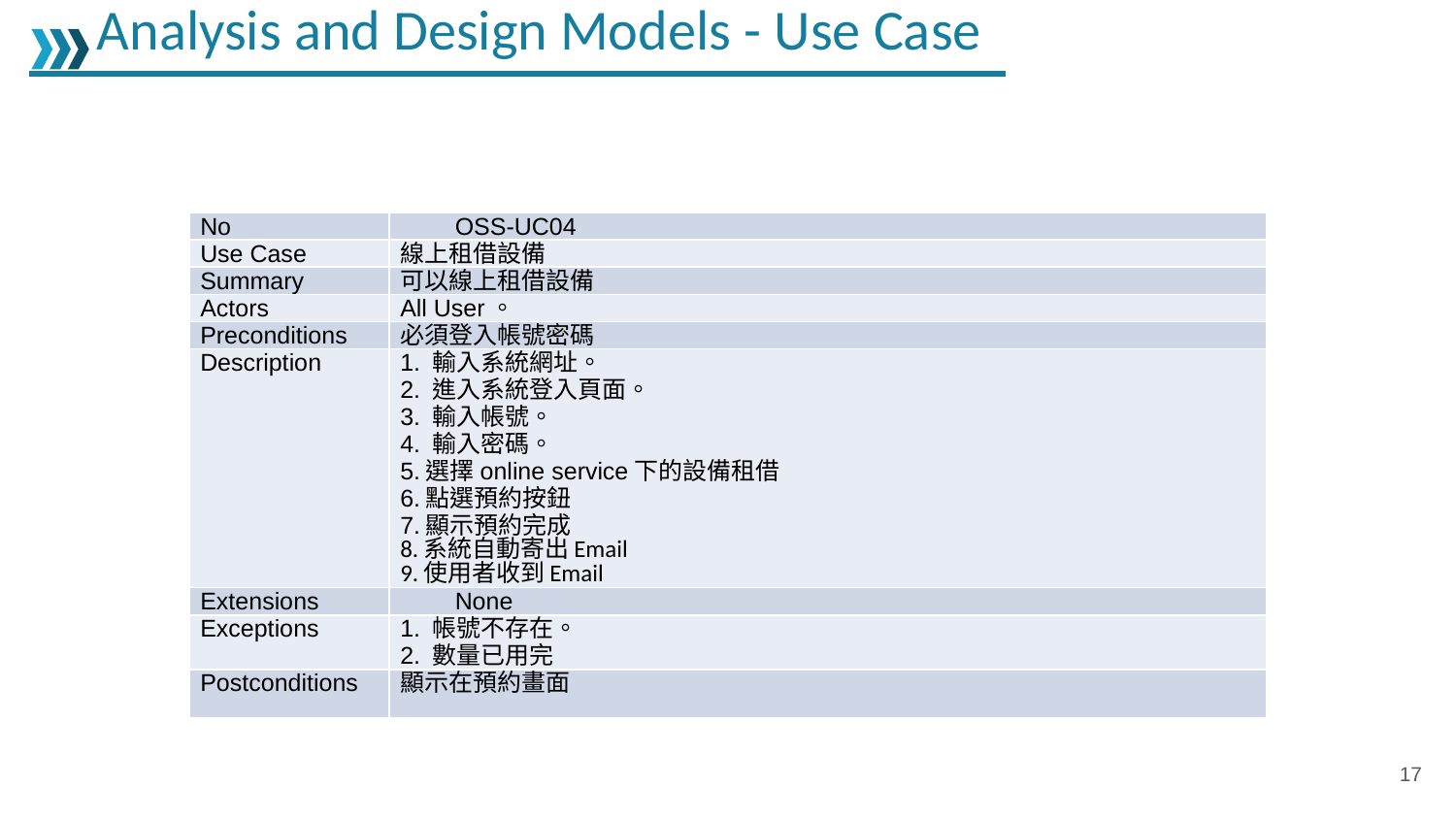

Analysis and Design Models - Use Case

| No | OSS-UC04 |
| --- | --- |
| Use Case | 線上租借設備 |
| Summary | 可以線上租借設備 |
| Actors | All User。 |
| Preconditions | 必須登入帳號密碼 |
| Description | 1. 輸入系統網址。 2. 進入系統登入頁面。 3. 輸入帳號。 4. 輸入密碼。 5.選擇online service下的設備租借 6.點選預約按鈕 7.顯示預約完成 8.系統自動寄出Email 9.使用者收到Email |
| Extensions | None |
| Exceptions | 1. 帳號不存在。 2. 數量已用完 |
| Postconditions | 顯示在預約畫面 |
17